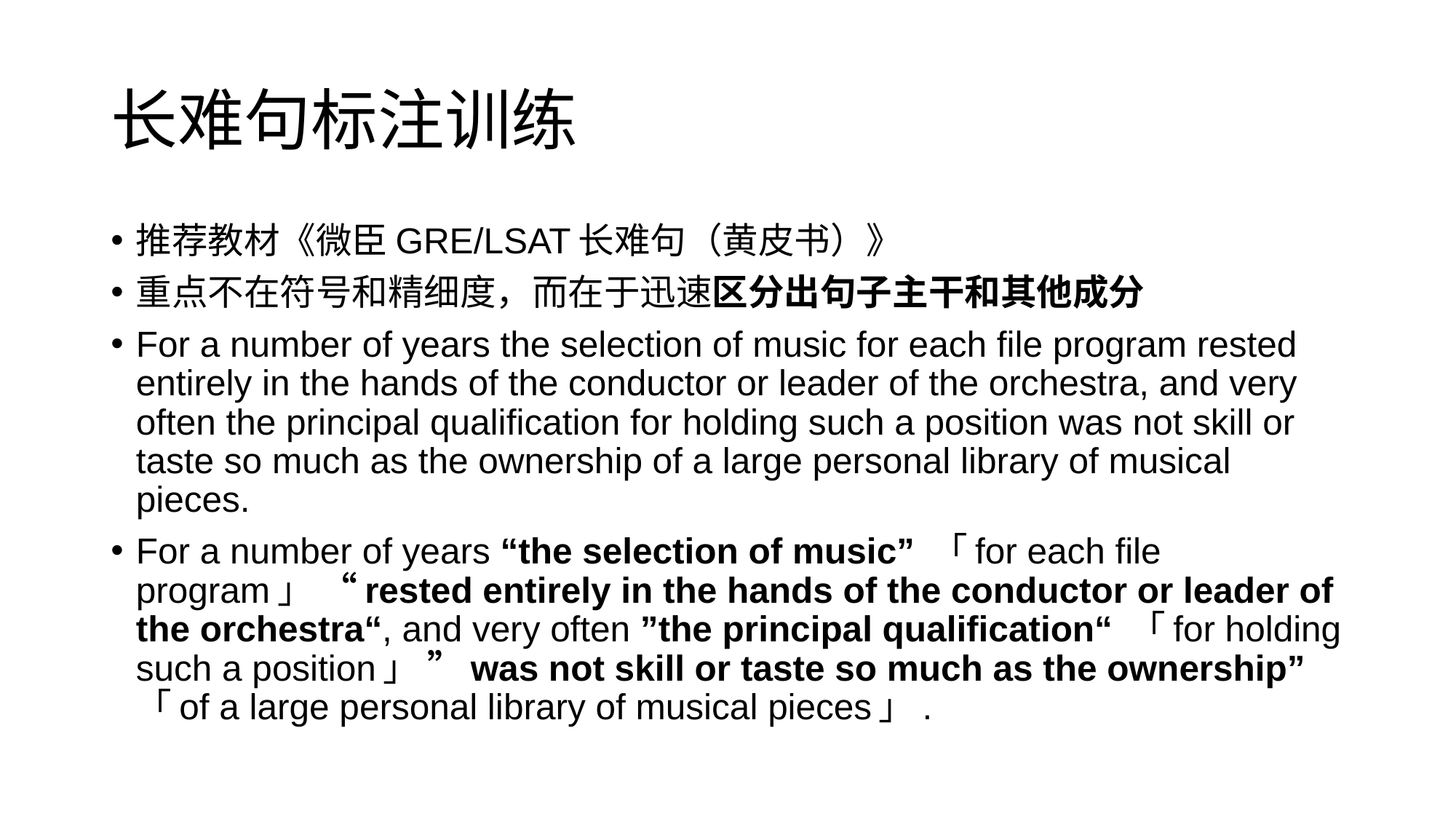

# 长难句标注训练
推荐教材《微臣GRE/LSAT长难句（黄皮书）》
重点不在符号和精细度，而在于迅速区分出句子主干和其他成分
For a number of years the selection of music for each file program rested entirely in the hands of the conductor or leader of the orchestra, and very often the principal qualification for holding such a position was not skill or taste so much as the ownership of a large personal library of musical pieces.
For a number of years “the selection of music” 「for each file program」 “rested entirely in the hands of the conductor or leader of the orchestra“, and very often ”the principal qualification“ 「for holding such a position」 ”was not skill or taste so much as the ownership” 「of a large personal library of musical pieces」.